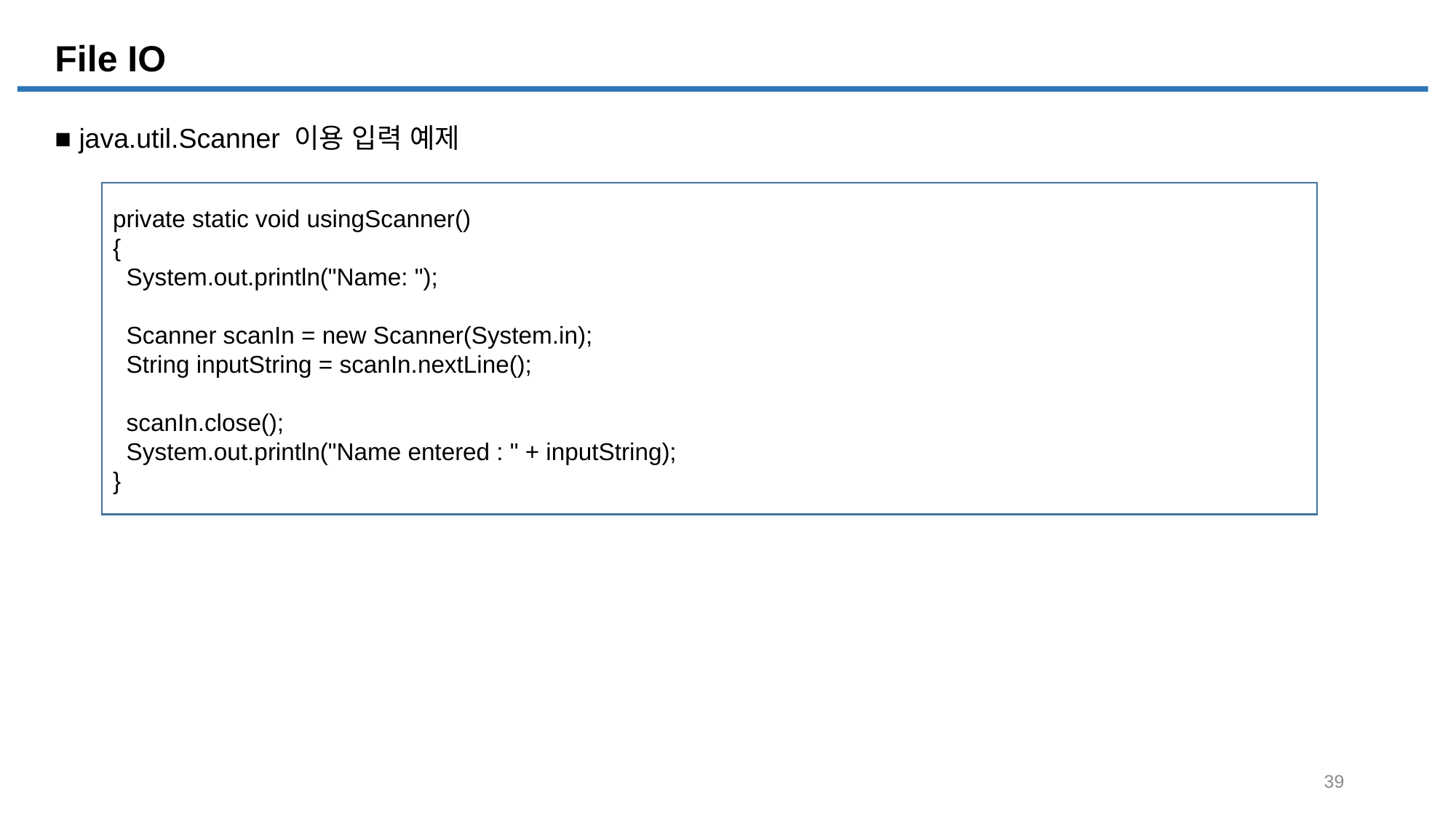

File IO

File IO
■ java.util.Scanner 이용 입력 예제
private static void usingScanner()
{
  System.out.println("Name: ");

  Scanner scanIn = new Scanner(System.in);
  String inputString = scanIn.nextLine();

  scanIn.close();
  System.out.println("Name entered : " + inputString);
}
39